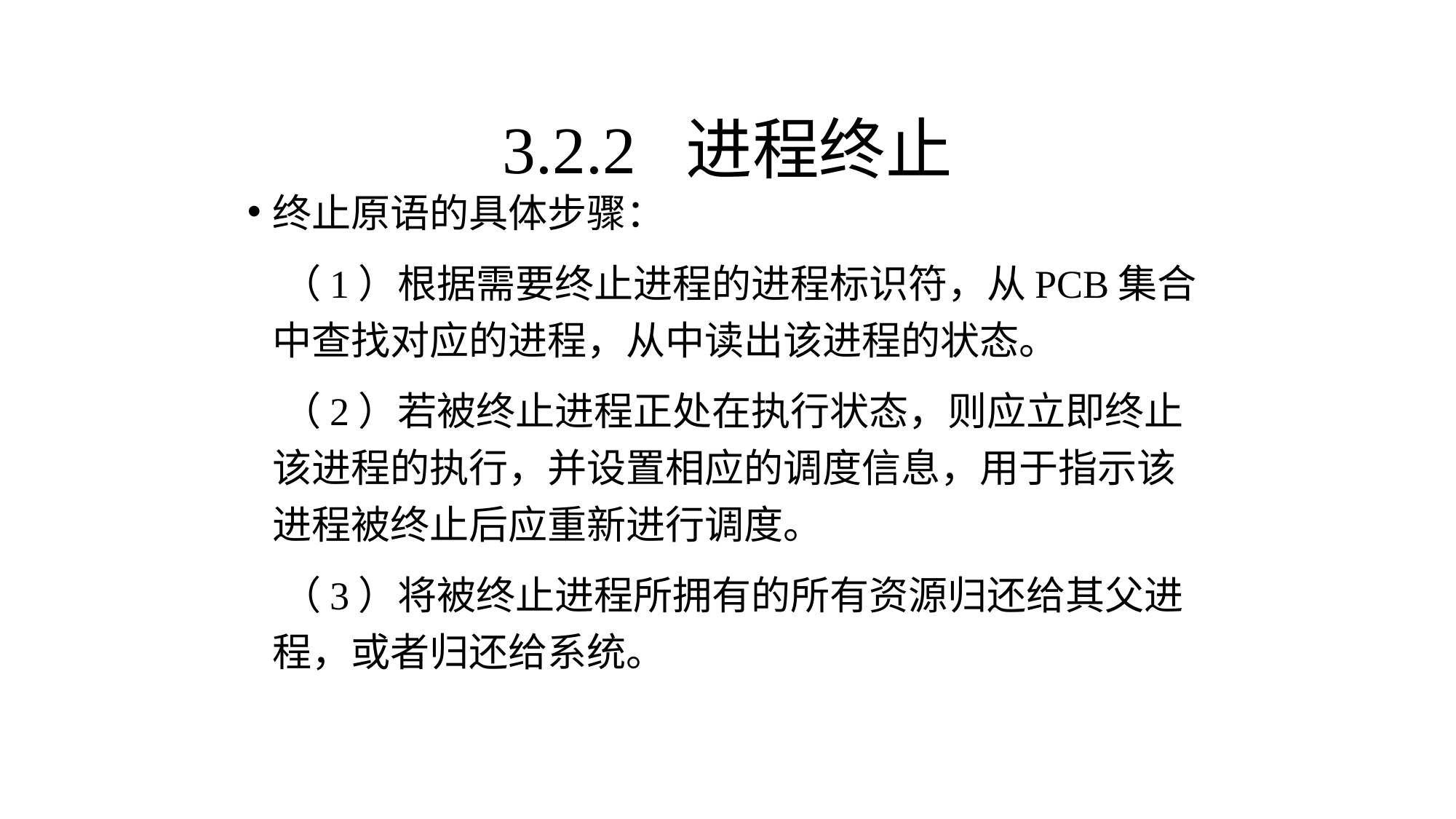

3.2.2  进程终止
终止原语的具体步骤：
   （1）根据需要终止进程的进程标识符，从PCB集合中查找对应的进程，从中读出该进程的状态。
   （2）若被终止进程正处在执行状态，则应立即终止该进程的执行，并设置相应的调度信息，用于指示该进程被终止后应重新进行调度。
   （3）将被终止进程所拥有的所有资源归还给其父进程，或者归还给系统。

5